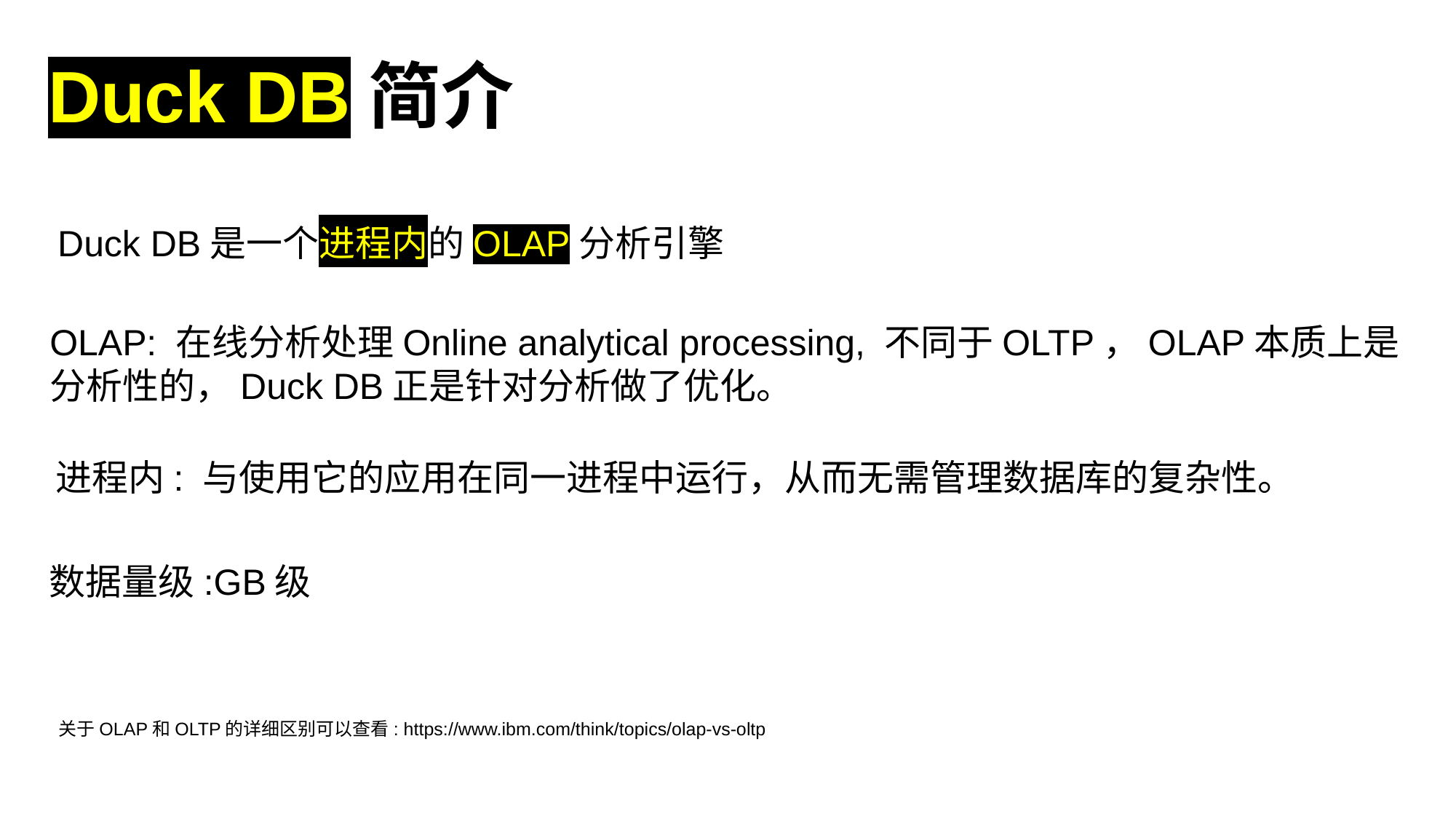

Duck DB简介
Duck DB是一个进程内的OLAP分析引擎
OLAP: 在线分析处理Online analytical processing, 不同于OLTP，OLAP本质上是
分析性的，Duck DB正是针对分析做了优化。
进程内: 与使用它的应用在同一进程中运行，从而无需管理数据库的复杂性。
数据量级:GB级
关于OLAP和OLTP的详细区别可以查看: https://www.ibm.com/think/topics/olap-vs-oltp